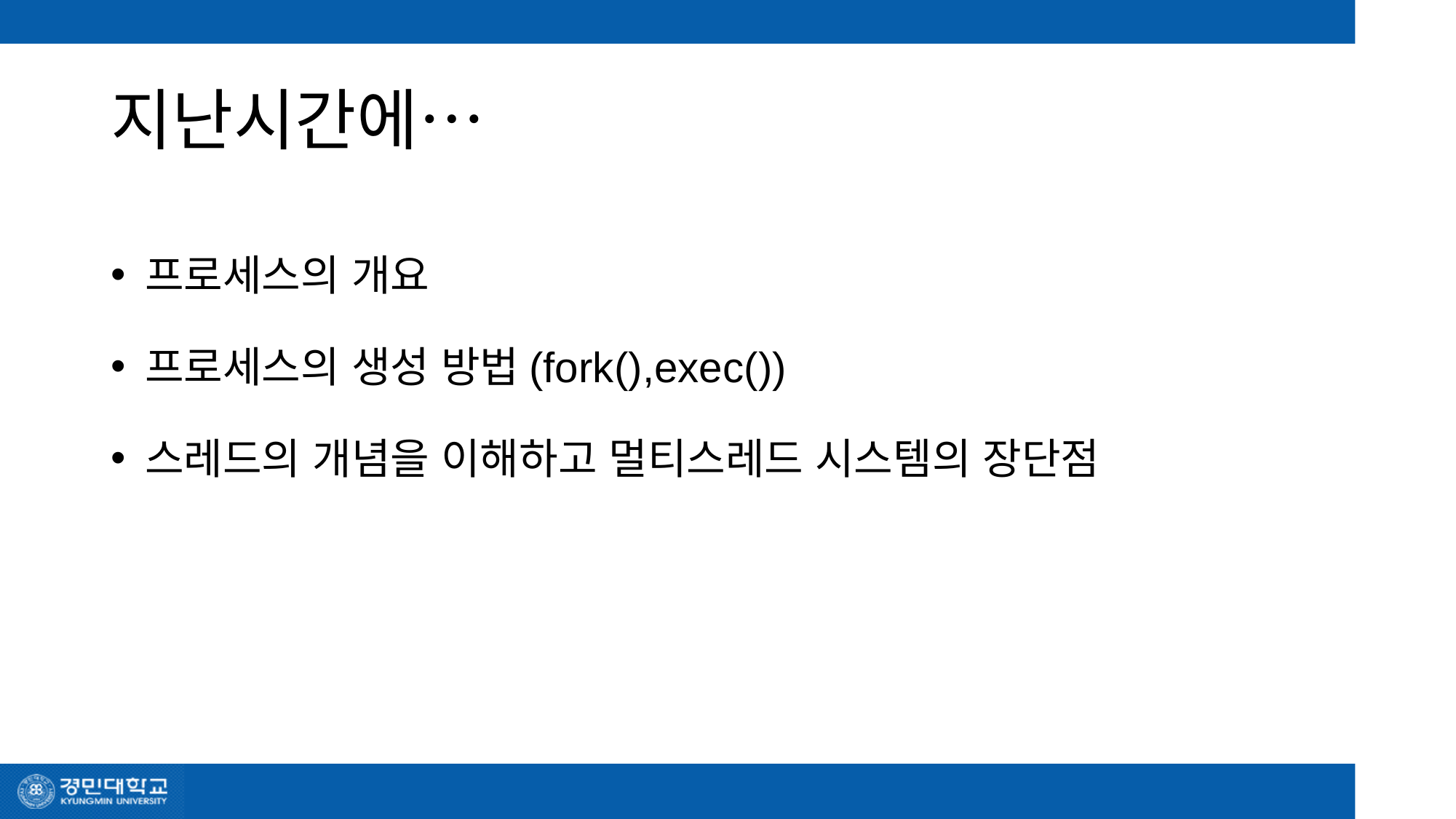

# 지난시간에…
프로세스의 개요
프로세스의 생성 방법(fork(),exec())
스레드의 개념을 이해하고 멀티스레드 시스템의 장단점